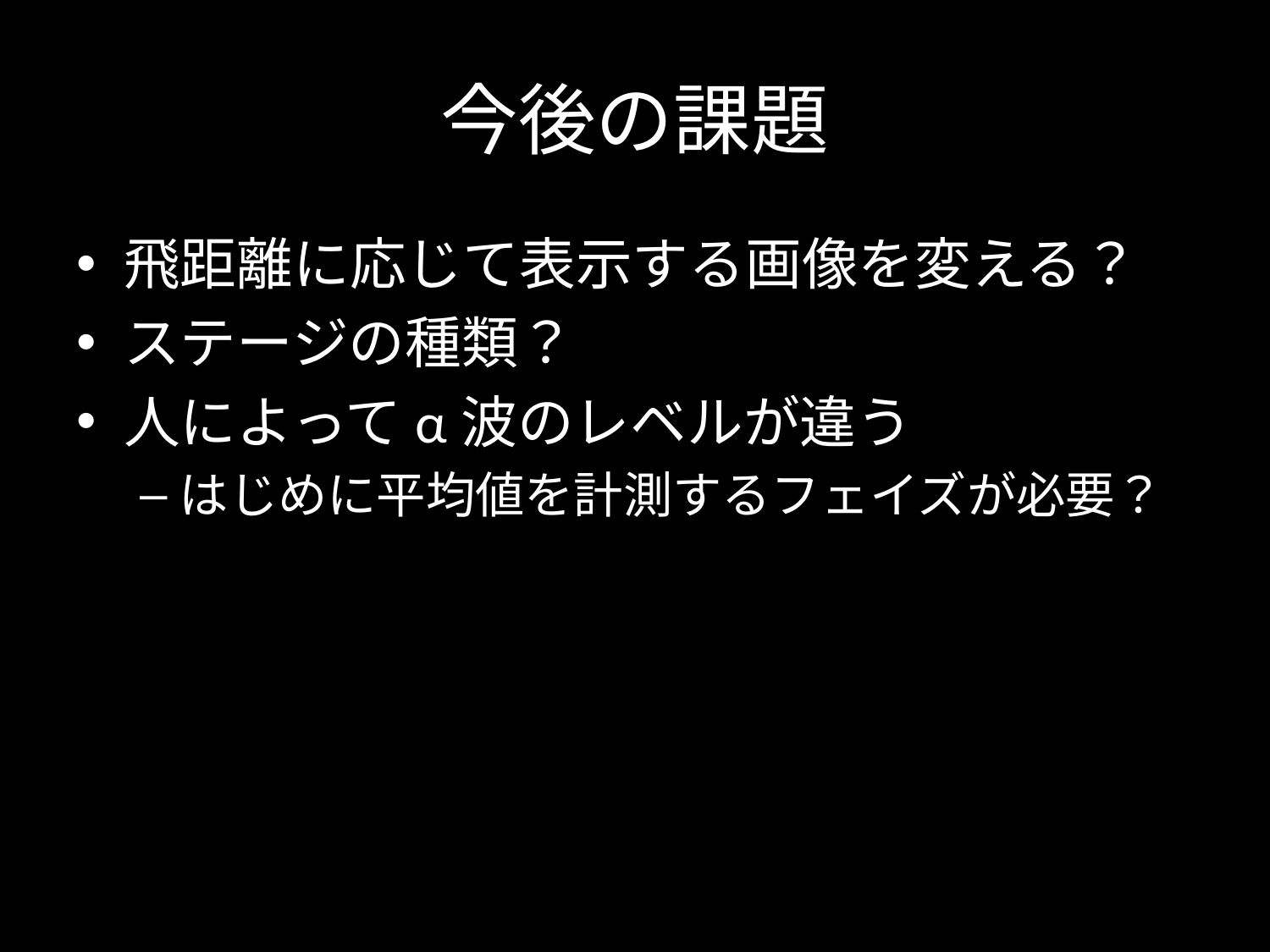

# 今後の課題
飛距離に応じて表示する画像を変える？
ステージの種類？
人によってα波のレベルが違う
はじめに平均値を計測するフェイズが必要？